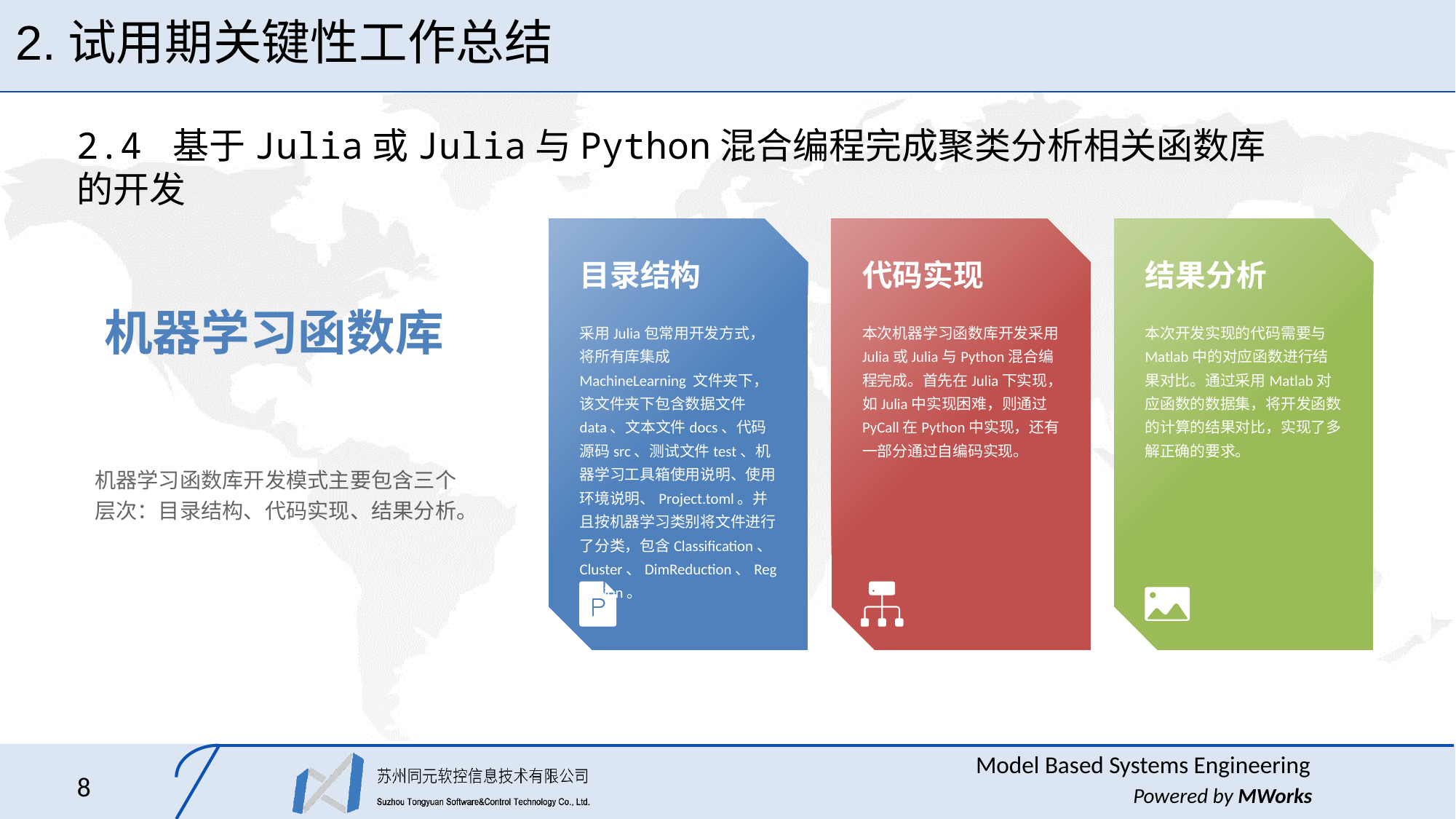

# 2.试用期关键性工作总结
2.4 基于Julia或Julia与Python混合编程完成聚类分析相关函数库的开发

目录结构
代码实现
结果分析
机器学习函数库
采用Julia包常用开发方式，将所有库集成MachineLearning 文件夹下，该文件夹下包含数据文件data、文本文件docs、代码源码src、测试文件test、机器学习工具箱使用说明、使用环境说明、Project.toml。并且按机器学习类别将文件进行了分类，包含Classification、Cluster、DimReduction、Regression。
本次机器学习函数库开发采用Julia或Julia与Python混合编程完成。首先在Julia下实现，如Julia中实现困难，则通过PyCall在Python中实现，还有一部分通过自编码实现。
本次开发实现的代码需要与Matlab中的对应函数进行结果对比。通过采用Matlab对应函数的数据集，将开发函数的计算的结果对比，实现了多解正确的要求。
机器学习函数库开发模式主要包含三个层次：目录结构、代码实现、结果分析。